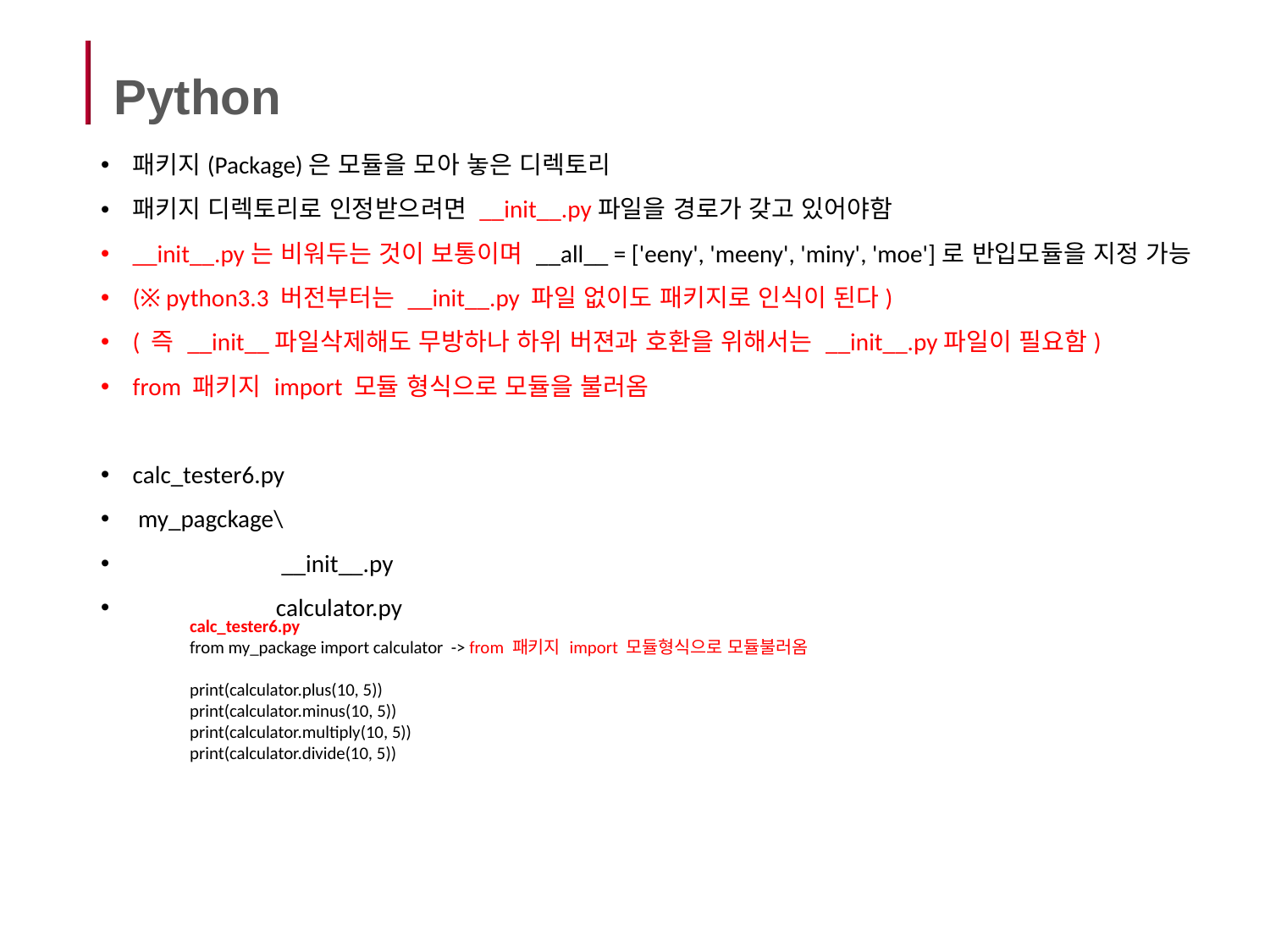

패키지(Package)은 모듈을 모아 놓은 디렉토리
패키지 디렉토리로 인정받으려면 __init__.py파일을 경로가 갖고 있어야함
__init__.py는 비워두는 것이 보통이며 __all__ = ['eeny', 'meeny', 'miny', 'moe']로 반입모듈을 지정 가능
(※ python3.3 버전부터는 __init__.py 파일 없이도 패키지로 인식이 된다)
( 즉 __init__파일삭제해도 무방하나 하위 버젼과 호환을 위해서는 __init__.py파일이 필요함)
from 패키지 import 모듈 형식으로 모듈을 불러옴

calc_tester6.py
 my_pagckage\
                           __init__.py
                          calculator.py

calc_tester6.py
from my_package import calculator  -> from 패키지 import 모듈형식으로 모듈불러옴

print(calculator.plus(10, 5))
print(calculator.minus(10, 5))
print(calculator.multiply(10, 5))
print(calculator.divide(10, 5))